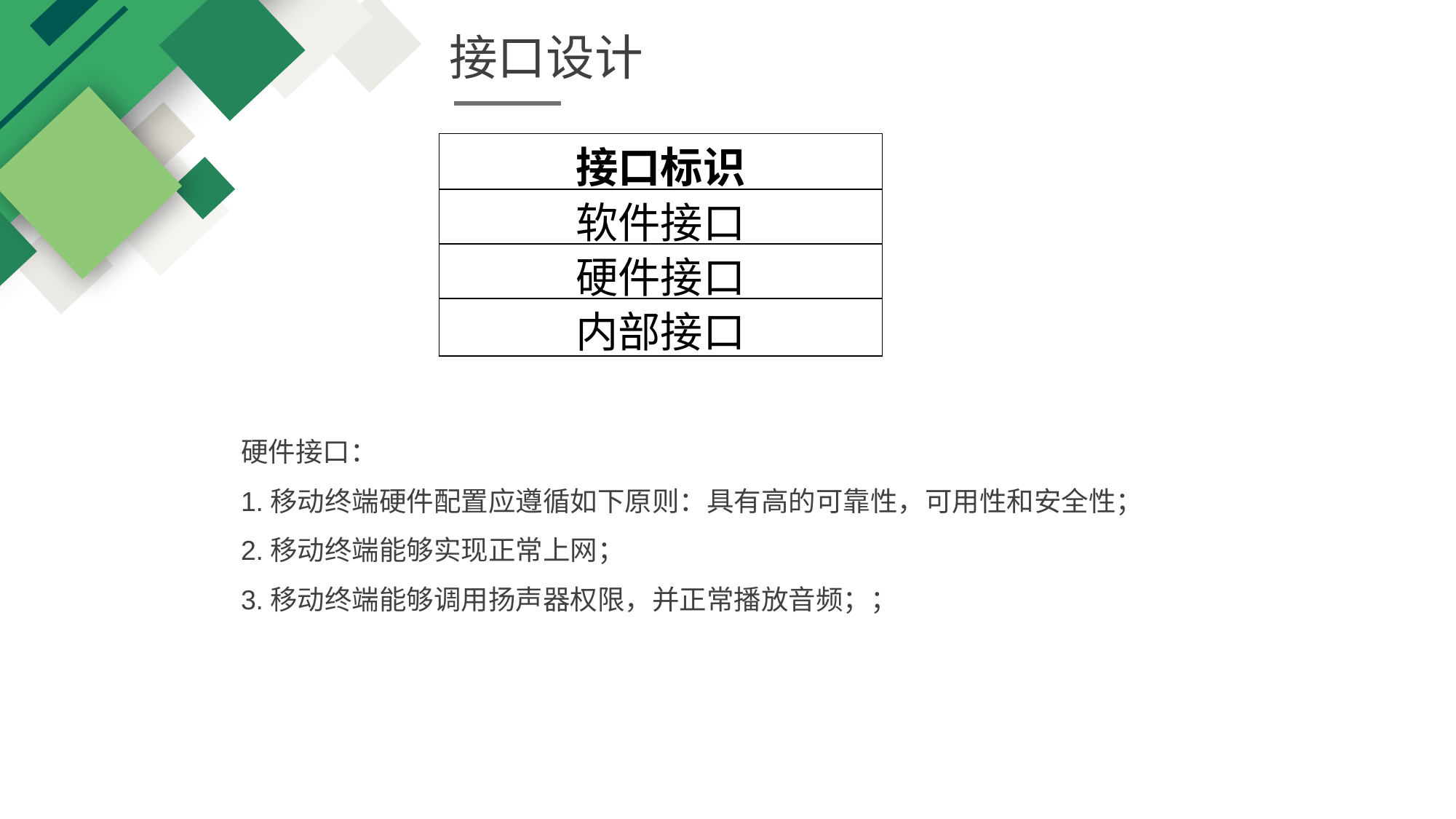

接口设计
| 接口标识 |
| --- |
| 软件接口 |
| 硬件接口 |
| 内部接口 |
硬件接口：
1.移动终端硬件配置应遵循如下原则：具有高的可靠性，可用性和安全性；
2.移动终端能够实现正常上网；
3.移动终端能够调用扬声器权限，并正常播放音频；；